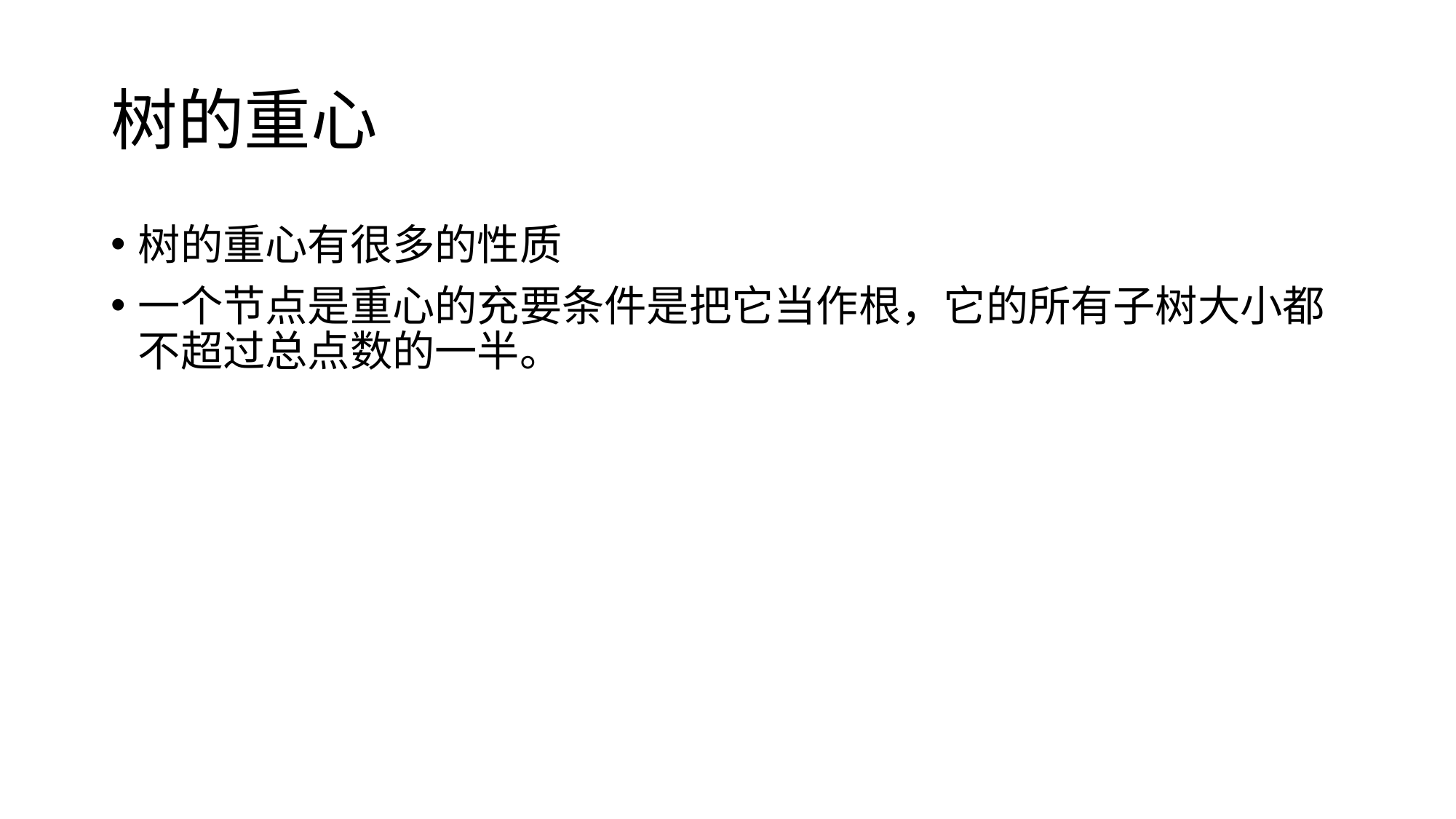

# 树的重心
树的重心有很多的性质
一个节点是重心的充要条件是把它当作根，它的所有子树大小都不超过总点数的一半。